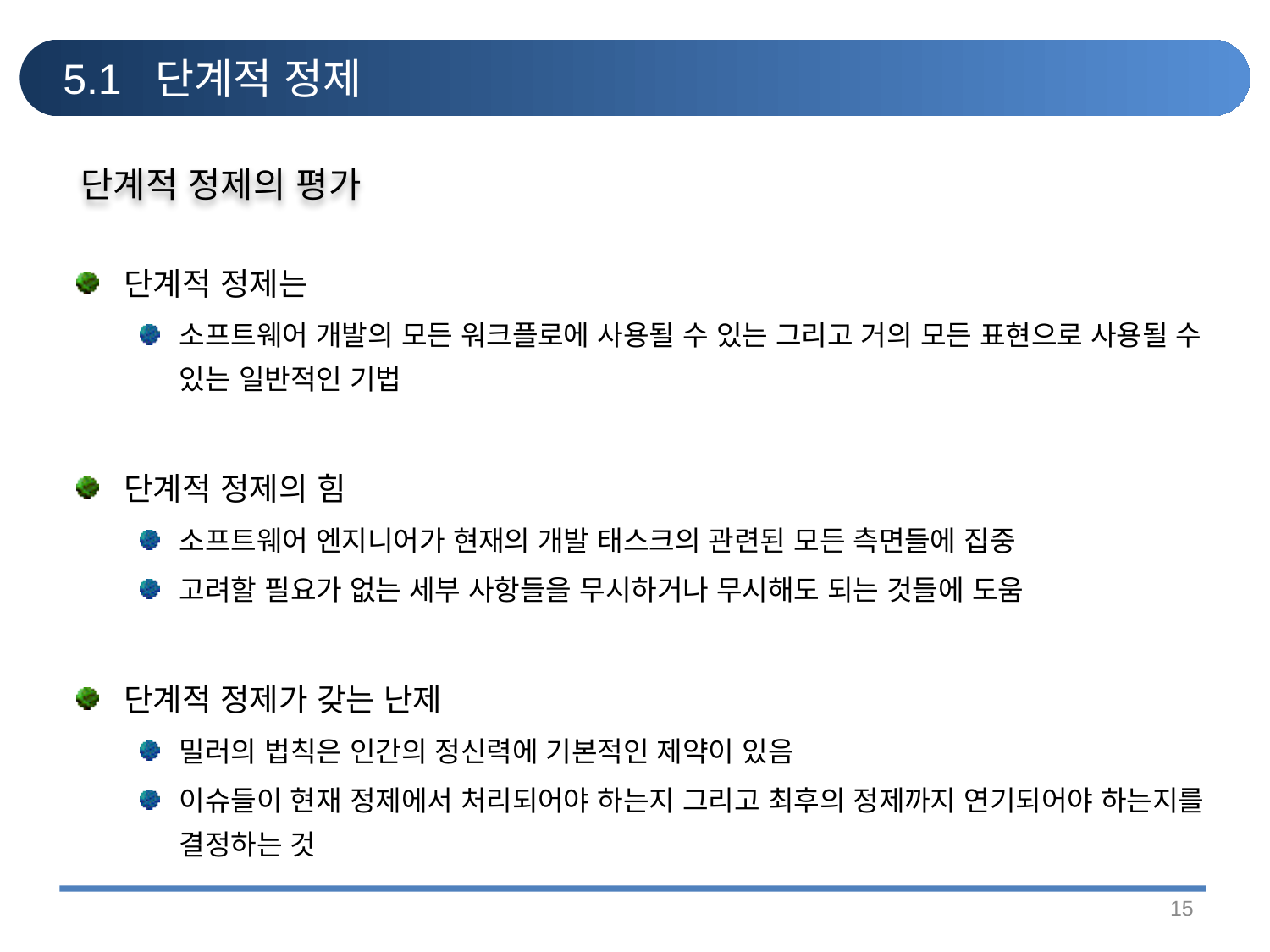

# 5.1  단계적 정제
단계적 정제의 평가
단계적 정제는
소프트웨어 개발의 모든 워크플로에 사용될 수 있는 그리고 거의 모든 표현으로 사용될 수 있는 일반적인 기법

단계적 정제의 힘
소프트웨어 엔지니어가 현재의 개발 태스크의 관련된 모든 측면들에 집중
고려할 필요가 없는 세부 사항들을 무시하거나 무시해도 되는 것들에 도움

단계적 정제가 갖는 난제
밀러의 법칙은 인간의 정신력에 기본적인 제약이 있음
이슈들이 현재 정제에서 처리되어야 하는지 그리고 최후의 정제까지 연기되어야 하는지를 결정하는 것

15